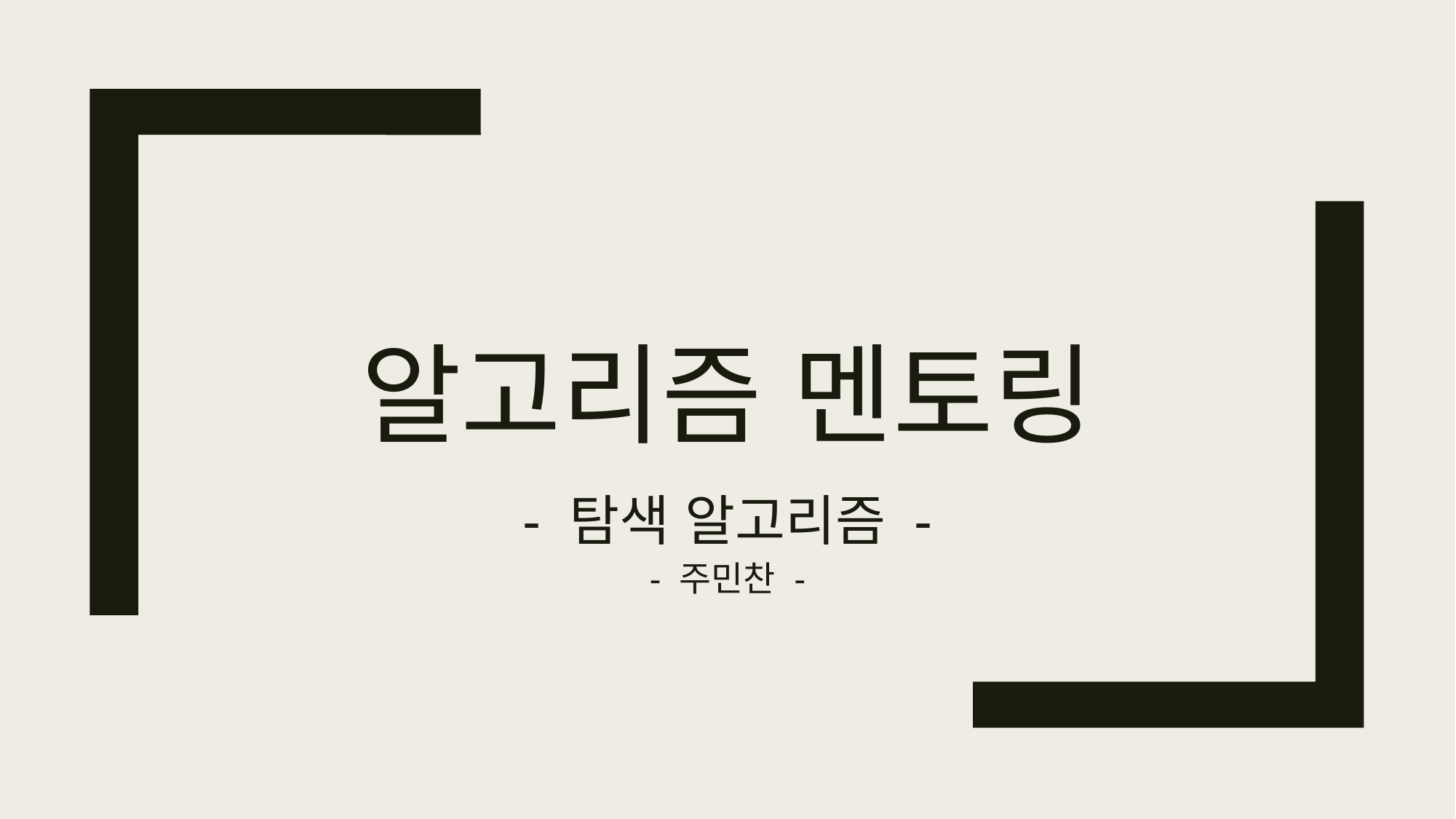

# 알고리즘 멘토링
- 탐색 알고리즘 -
- 주민찬 -